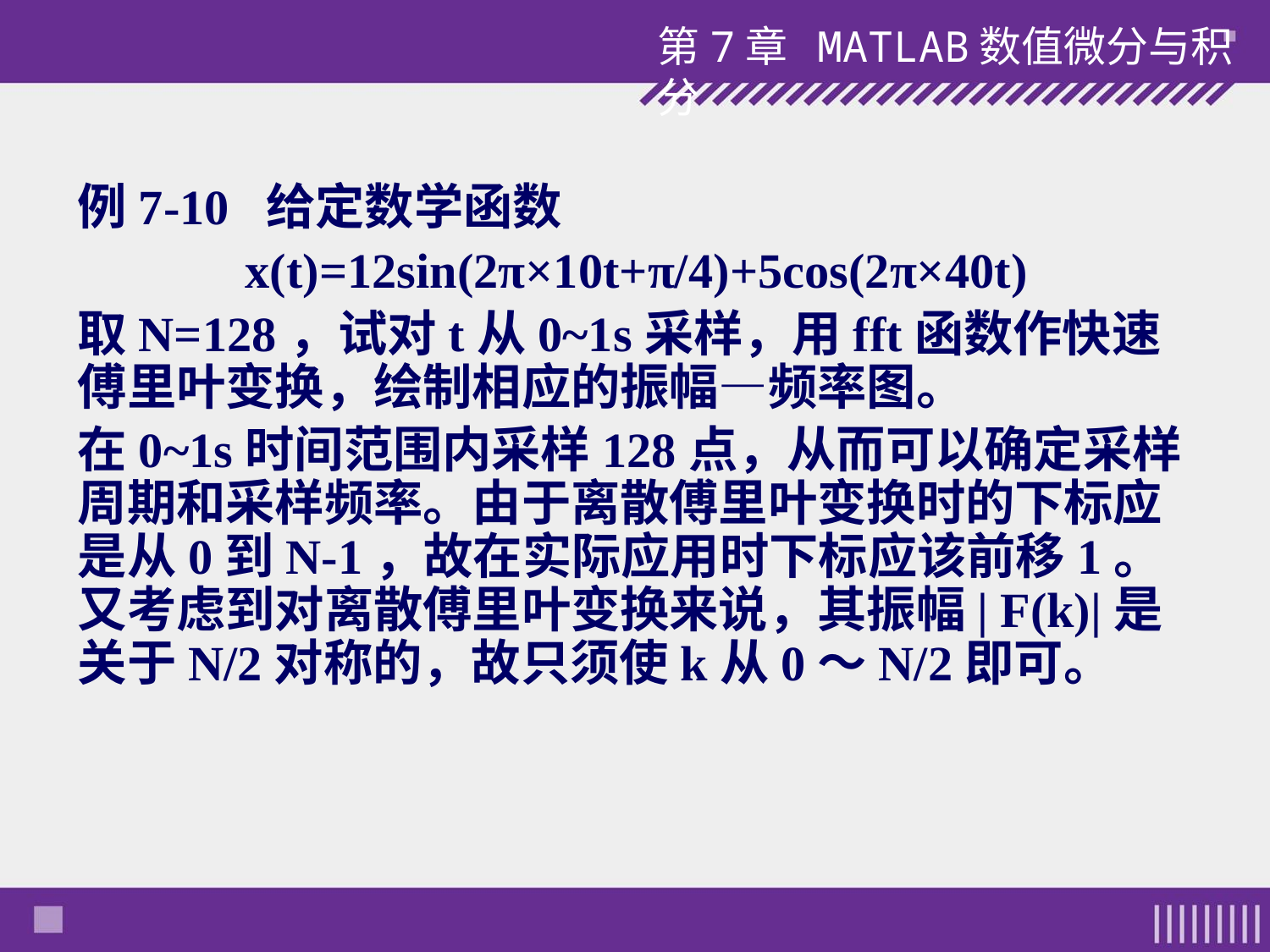

第7章  MATLAB数值微分与积分
例7-10  给定数学函数
x(t)=12sin(2π×10t+π/4)+5cos(2π×40t)
取N=128，试对t从0~1s采样，用fft函数作快速傅里叶变换，绘制相应的振幅—频率图。
在0~1s时间范围内采样128点，从而可以确定采样周期和采样频率。由于离散傅里叶变换时的下标应是从0到N-1，故在实际应用时下标应该前移1。又考虑到对离散傅里叶变换来说，其振幅| F(k)|是关于N/2对称的，故只须使k从0～N/2即可。